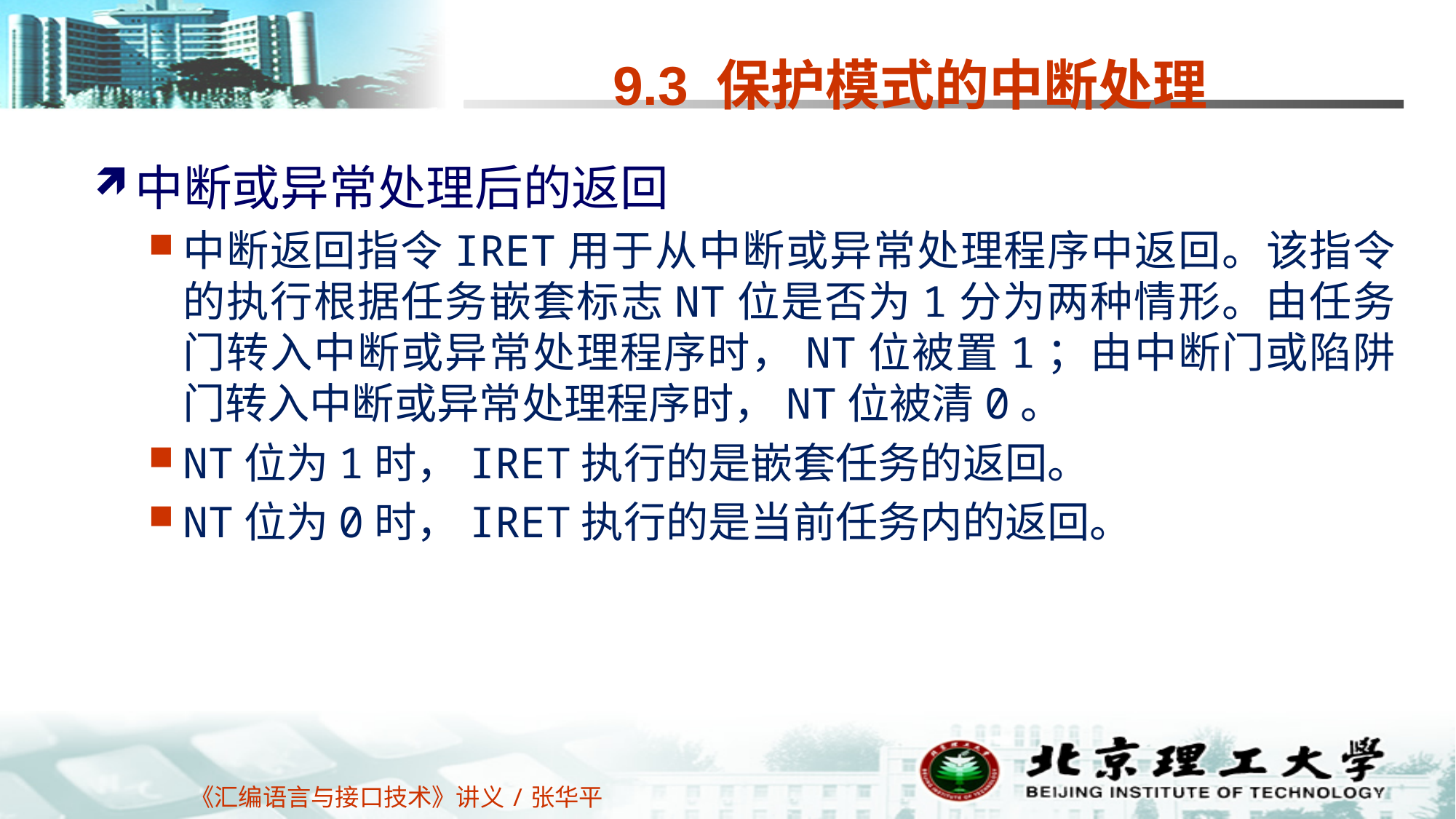

# 9.3 保护模式的中断处理
中断或异常处理后的返回
中断返回指令IRET用于从中断或异常处理程序中返回。该指令的执行根据任务嵌套标志NT位是否为1分为两种情形。由任务门转入中断或异常处理程序时，NT位被置1；由中断门或陷阱门转入中断或异常处理程序时，NT位被清0。
NT位为1时，IRET执行的是嵌套任务的返回。
NT位为0时，IRET执行的是当前任务内的返回。